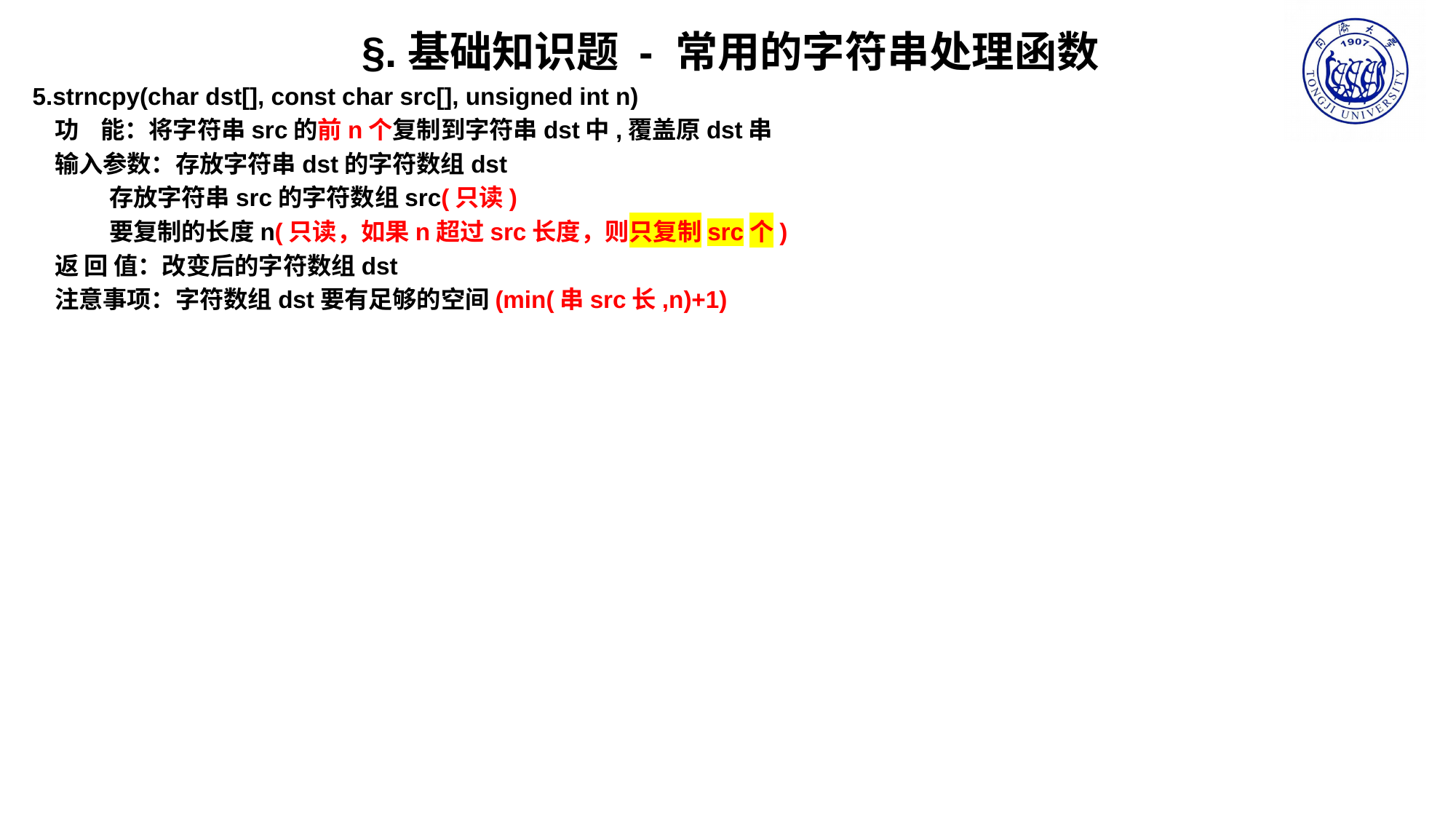

§.基础知识题 - 常用的字符串处理函数
5.strncpy(char dst[], const char src[], unsigned int n)
   功    能：将字符串src的前n个复制到字符串dst中,覆盖原dst串
   输入参数：存放字符串dst的字符数组dst
             存放字符串src的字符数组src(只读)
             要复制的长度n(只读，如果n超过src长度，则只复制src个)
   返 回 值：改变后的字符数组dst
   注意事项：字符数组dst要有足够的空间(min(串src长,n)+1)